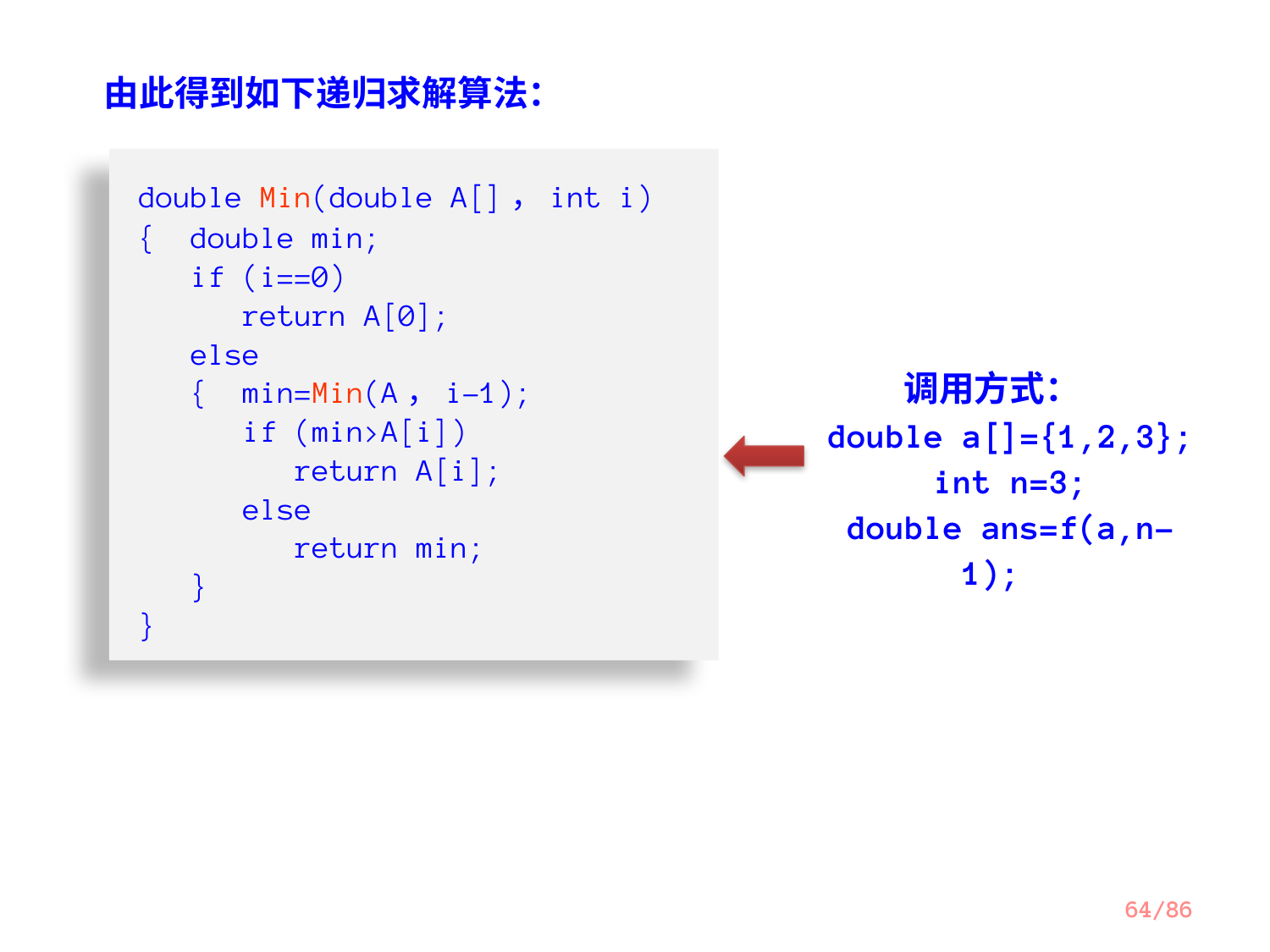

由此得到如下递归求解算法：
double Min(double A[]，int i)
{  double min;
   if (i==0)
      return A[0];
   else
   {  min=Min(A，i-1);
      if (min>A[i])
         return A[i];
      else
         return min;
   }
}
调用方式：
  double a[]={1,2,3};
  int n=3;
  double ans=f(a,n-1);

64/86